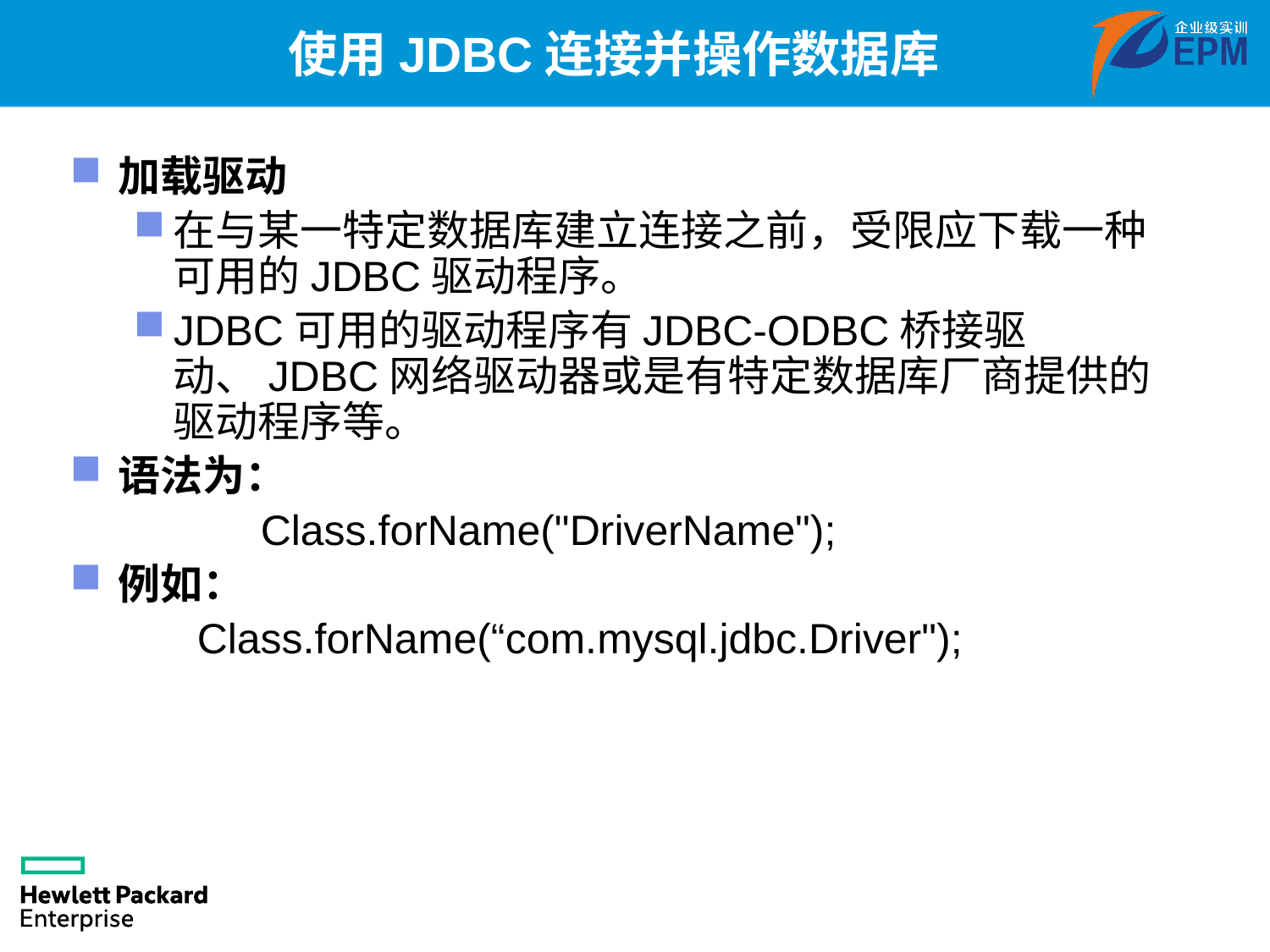

使用JDBC连接并操作数据库
加载驱动
在与某一特定数据库建立连接之前，受限应下载一种可用的JDBC驱动程序。
JDBC可用的驱动程序有JDBC-ODBC桥接驱动、JDBC网络驱动器或是有特定数据库厂商提供的驱动程序等。
语法为：
	Class.forName("DriverName");
例如：
	Class.forName(“com.mysql.jdbc.Driver");